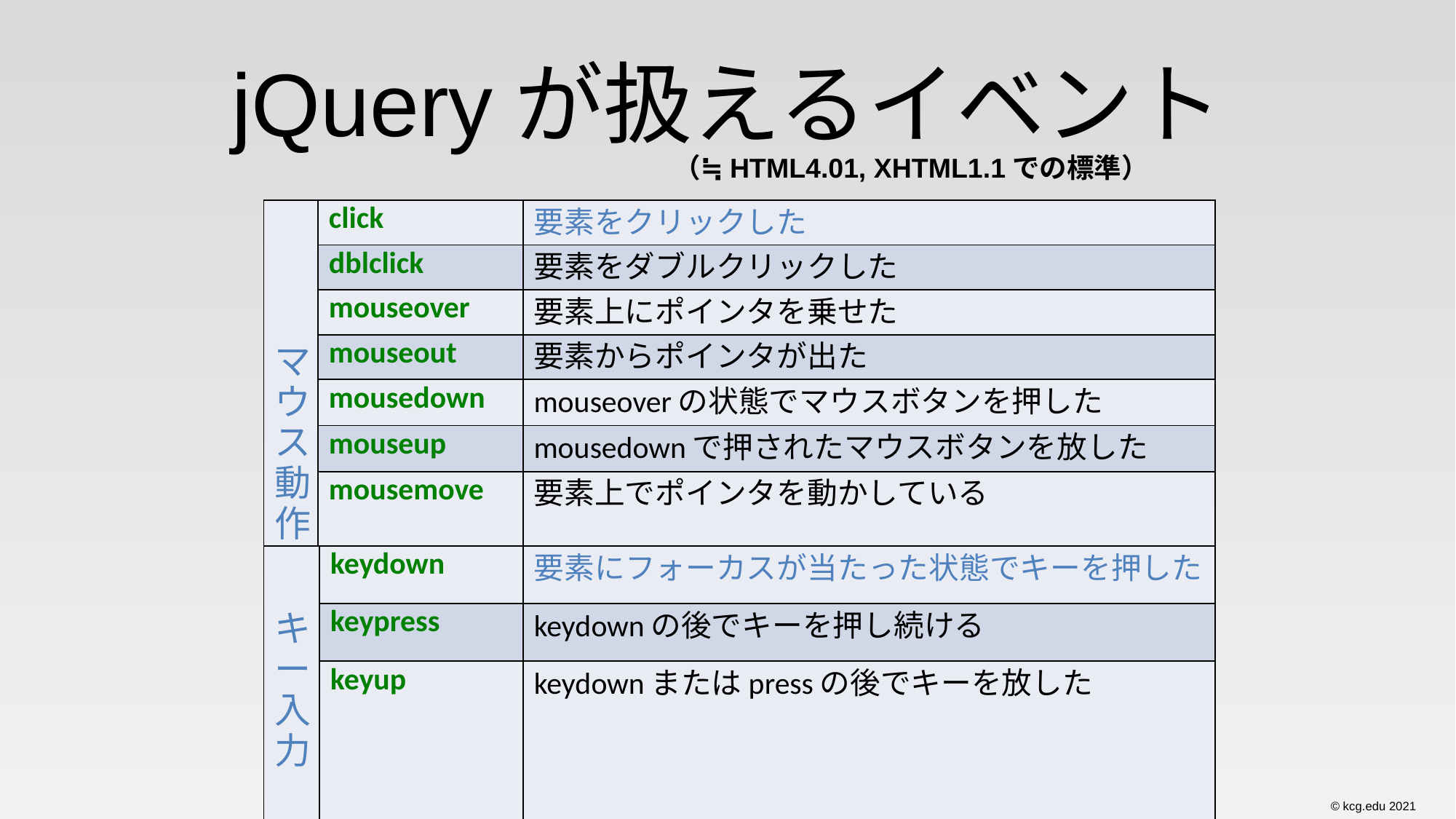

# jQueryが扱えるイベント
（≒HTML4.01, XHTML1.1での標準）
| マウス動作 | click | 要素をクリックした |
| --- | --- | --- |
|  | dblclick | 要素をダブルクリックした |
|  | mouseover | 要素上にポインタを乗せた |
|  | mouseout | 要素からポインタが出た |
|  | mousedown | mouseoverの状態でマウスボタンを押した |
|  | mouseup | mousedownで押されたマウスボタンを放した |
|  | mousemove | 要素上でポインタを動かしている |
| キー入力 | keydown | 要素にフォーカスが当たった状態でキーを押した |
| --- | --- | --- |
|  | keypress | keydownの後でキーを押し続ける |
|  | keyup | keydownまたはpressの後でキーを放した |